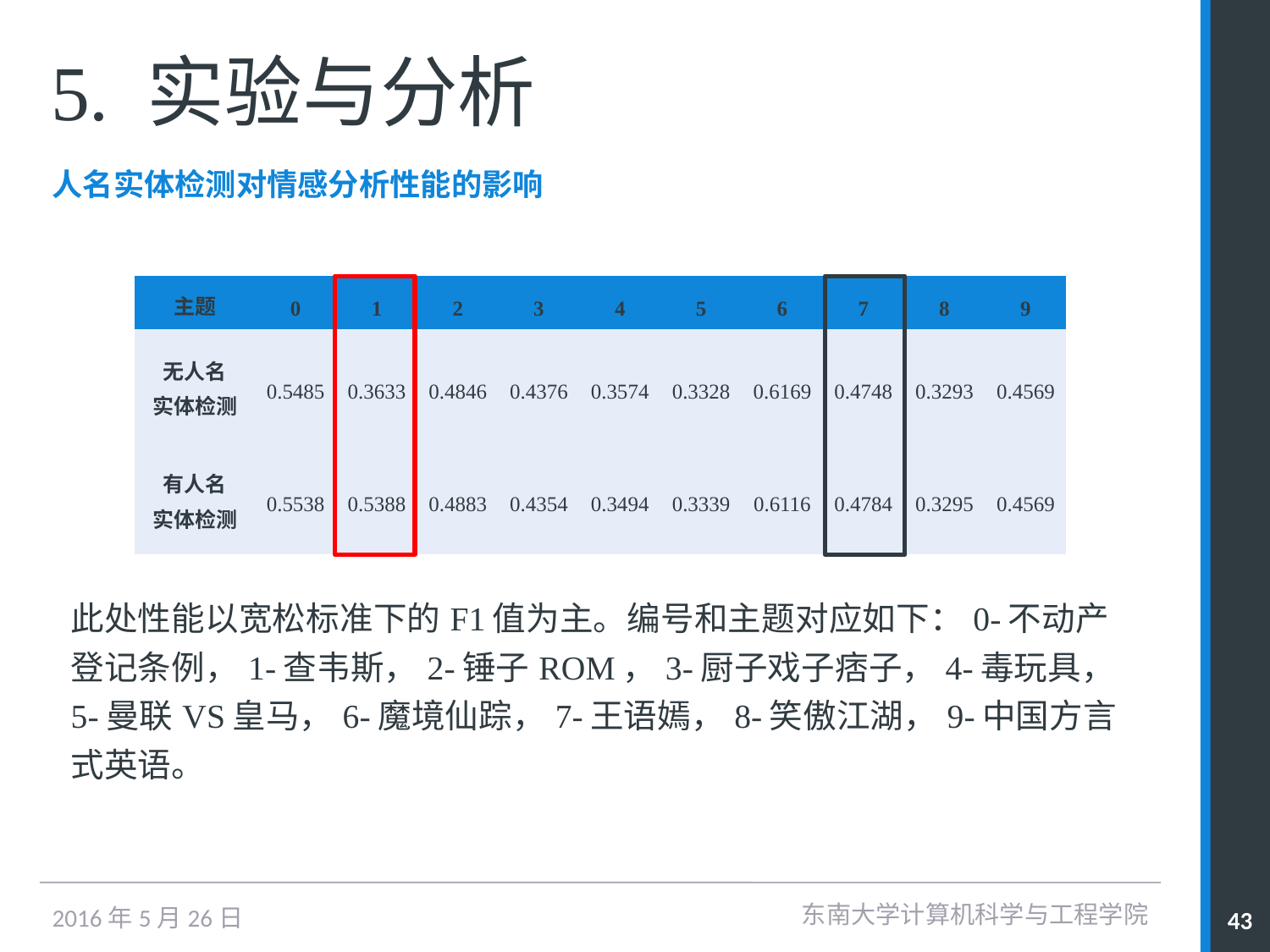

# 5. 实验与分析
人名实体检测对情感分析性能的影响

| 主题 | 0 | 1 | 2 | 3 | 4 | 5 | 6 | 7 | 8 | 9 |
| --- | --- | --- | --- | --- | --- | --- | --- | --- | --- | --- |
| 无人名 实体检测 | 0.5485 | 0.3633 | 0.4846 | 0.4376 | 0.3574 | 0.3328 | 0.6169 | 0.4748 | 0.3293 | 0.4569 |
| 有人名 实体检测 | 0.5538 | 0.5388 | 0.4883 | 0.4354 | 0.3494 | 0.3339 | 0.6116 | 0.4784 | 0.3295 | 0.4569 |

此处性能以宽松标准下的F1值为主。编号和主题对应如下：0-不动产登记条例，1-查韦斯，2-锤子ROM，3-厨子戏子痞子，4-毒玩具，5-曼联VS皇马，6-魔境仙踪，7-王语嫣，8-笑傲江湖，9-中国方言式英语。

东南大学计算机科学与工程学院
43